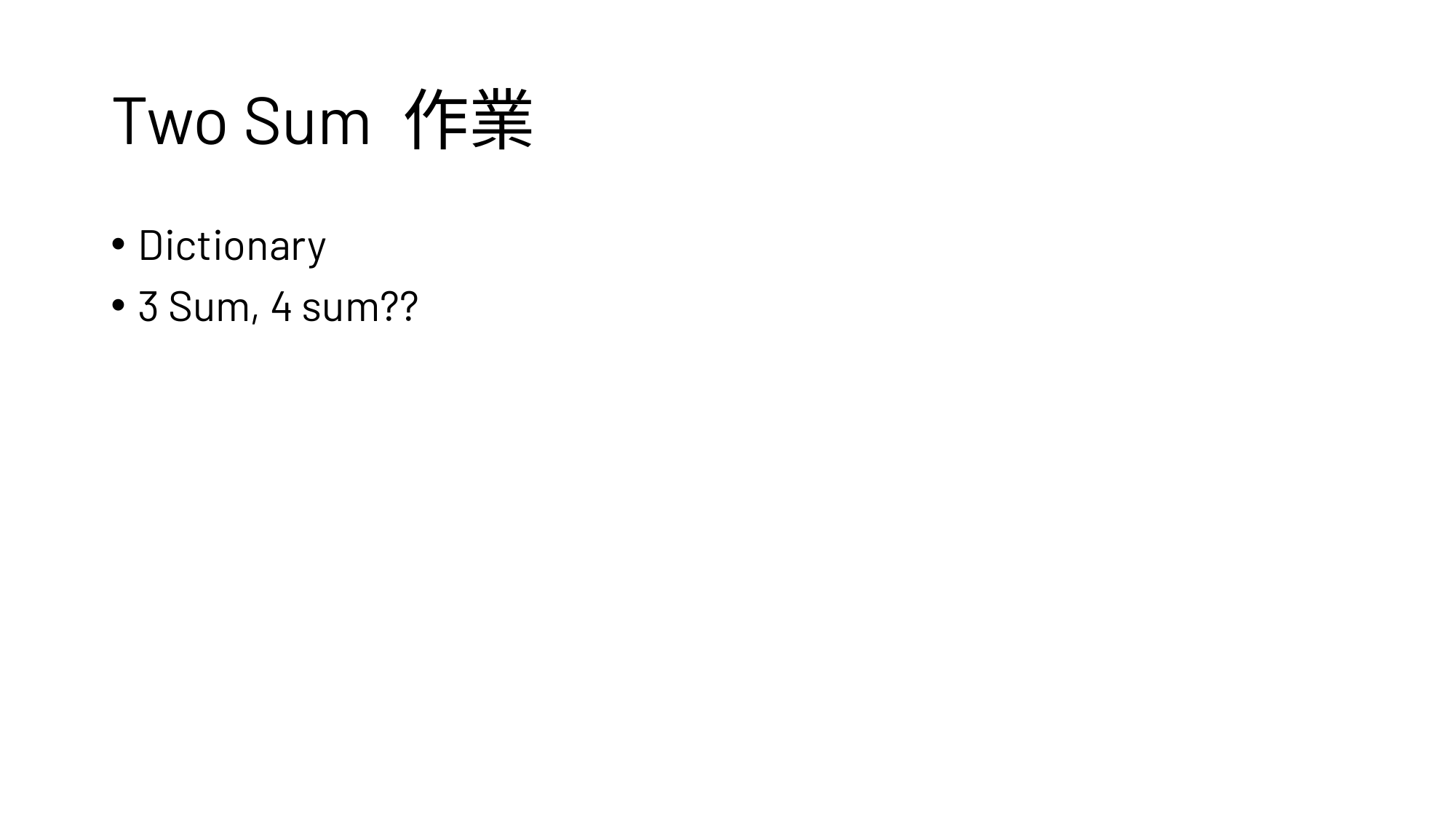

# Two Sum 作業
Dictionary
3 Sum, 4 sum??